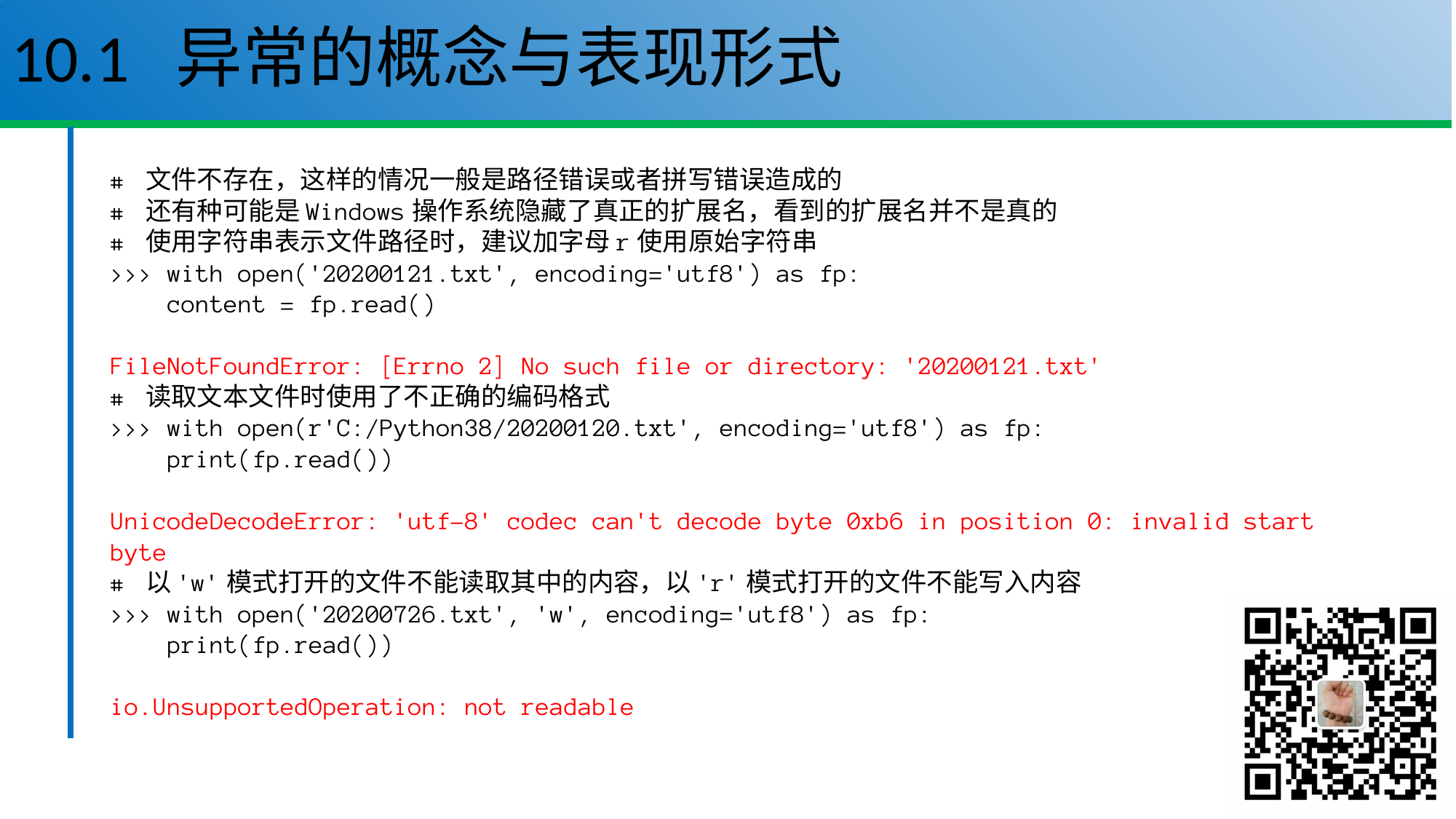

# 10.1  异常的概念与表现形式
# 文件不存在，这样的情况一般是路径错误或者拼写错误造成的
# 还有种可能是Windows操作系统隐藏了真正的扩展名，看到的扩展名并不是真的
# 使用字符串表示文件路径时，建议加字母r使用原始字符串
>>> with open('20200121.txt', encoding='utf8') as fp:
    content = fp.read()

FileNotFoundError: [Errno 2] No such file or directory: '20200121.txt'
# 读取文本文件时使用了不正确的编码格式
>>> with open(r'C:/Python38/20200120.txt', encoding='utf8') as fp:
    print(fp.read())

UnicodeDecodeError: 'utf-8' codec can't decode byte 0xb6 in position 0: invalid start byte
# 以'w'模式打开的文件不能读取其中的内容，以'r'模式打开的文件不能写入内容
>>> with open('20200726.txt', 'w', encoding='utf8') as fp:
    print(fp.read())

io.UnsupportedOperation: not readable
9